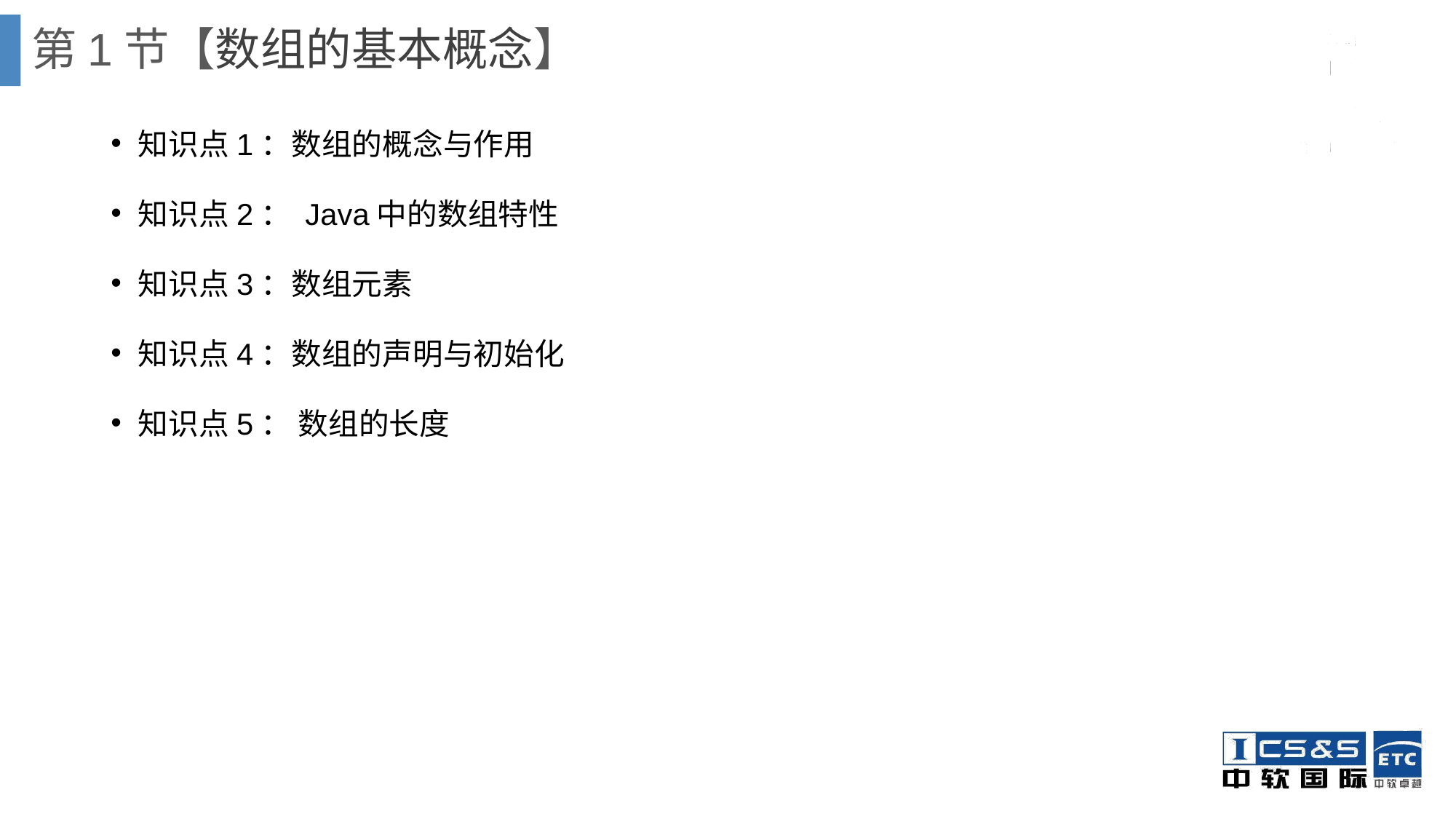

# 第1节【数组的基本概念】
知识点1：数组的概念与作用
知识点2： Java中的数组特性
知识点3：数组元素
知识点4：数组的声明与初始化
知识点5： 数组的长度